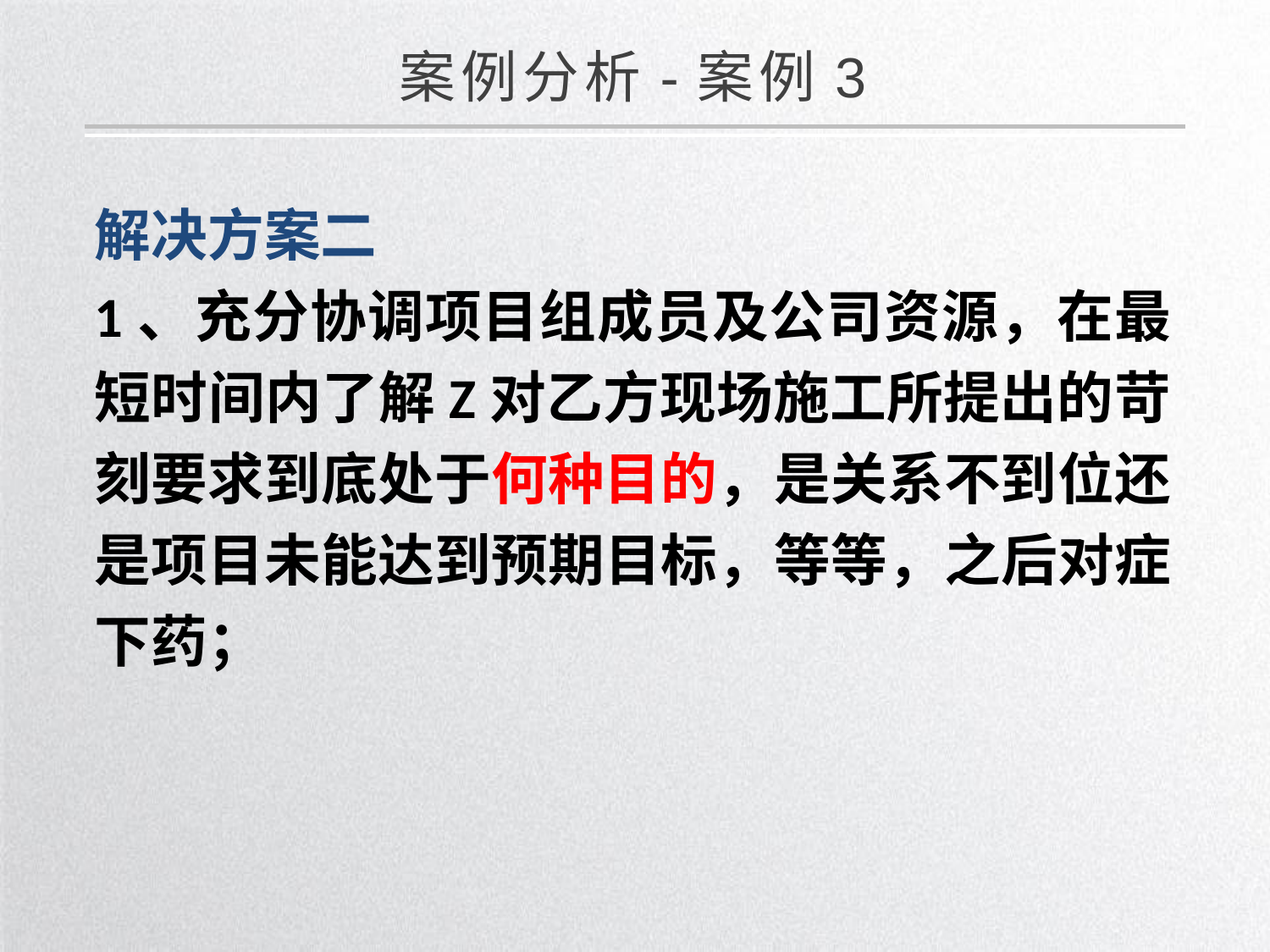

案例分析-案例3
解决方案二
1、充分协调项目组成员及公司资源，在最短时间内了解Z对乙方现场施工所提出的苛刻要求到底处于何种目的，是关系不到位还是项目未能达到预期目标，等等，之后对症下药；